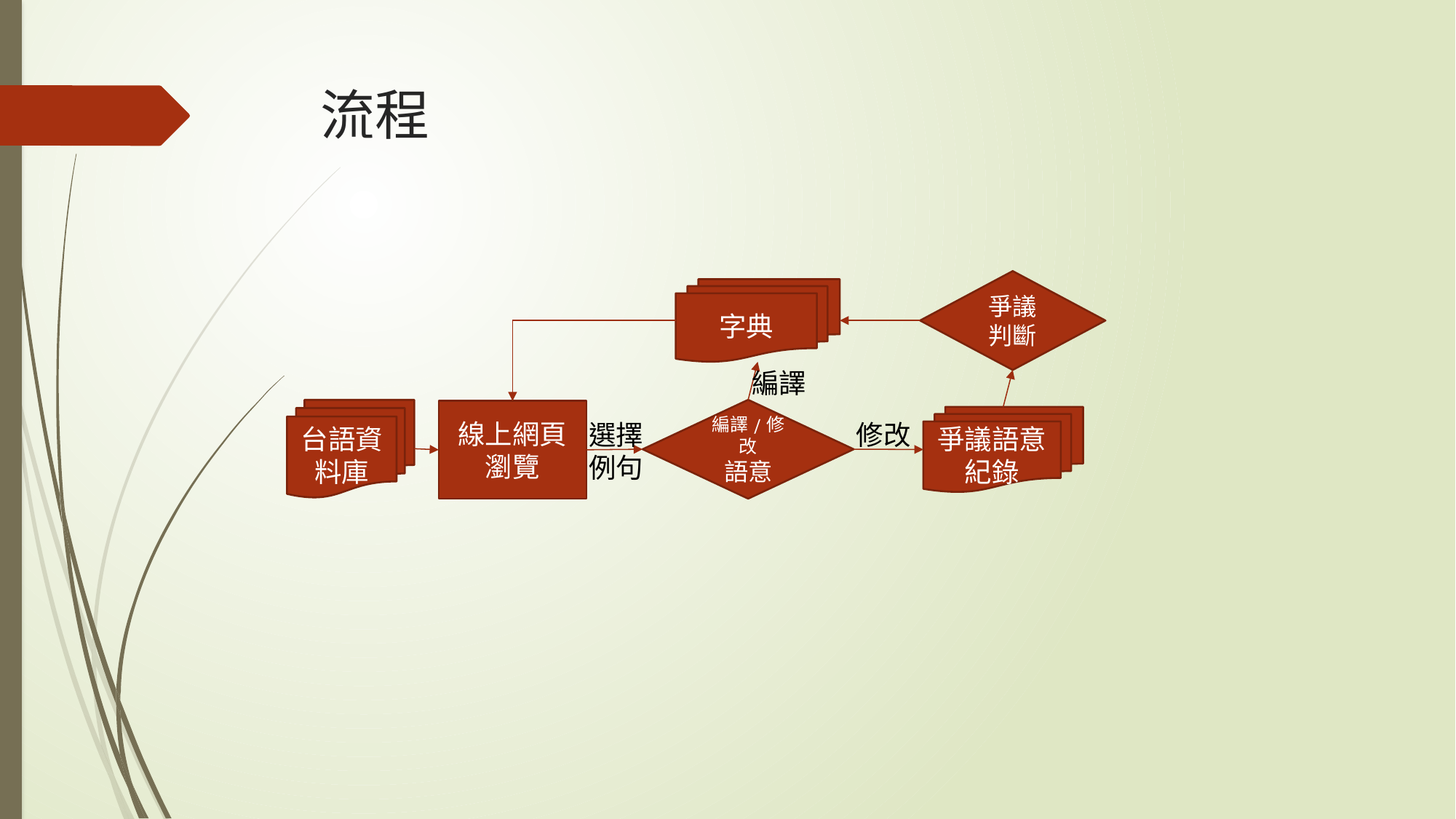

# 流程
爭議判斷
字典
編譯
台語資料庫
編譯/修改
語意
線上網頁
瀏覽
爭議語意紀錄
選擇
例句
修改